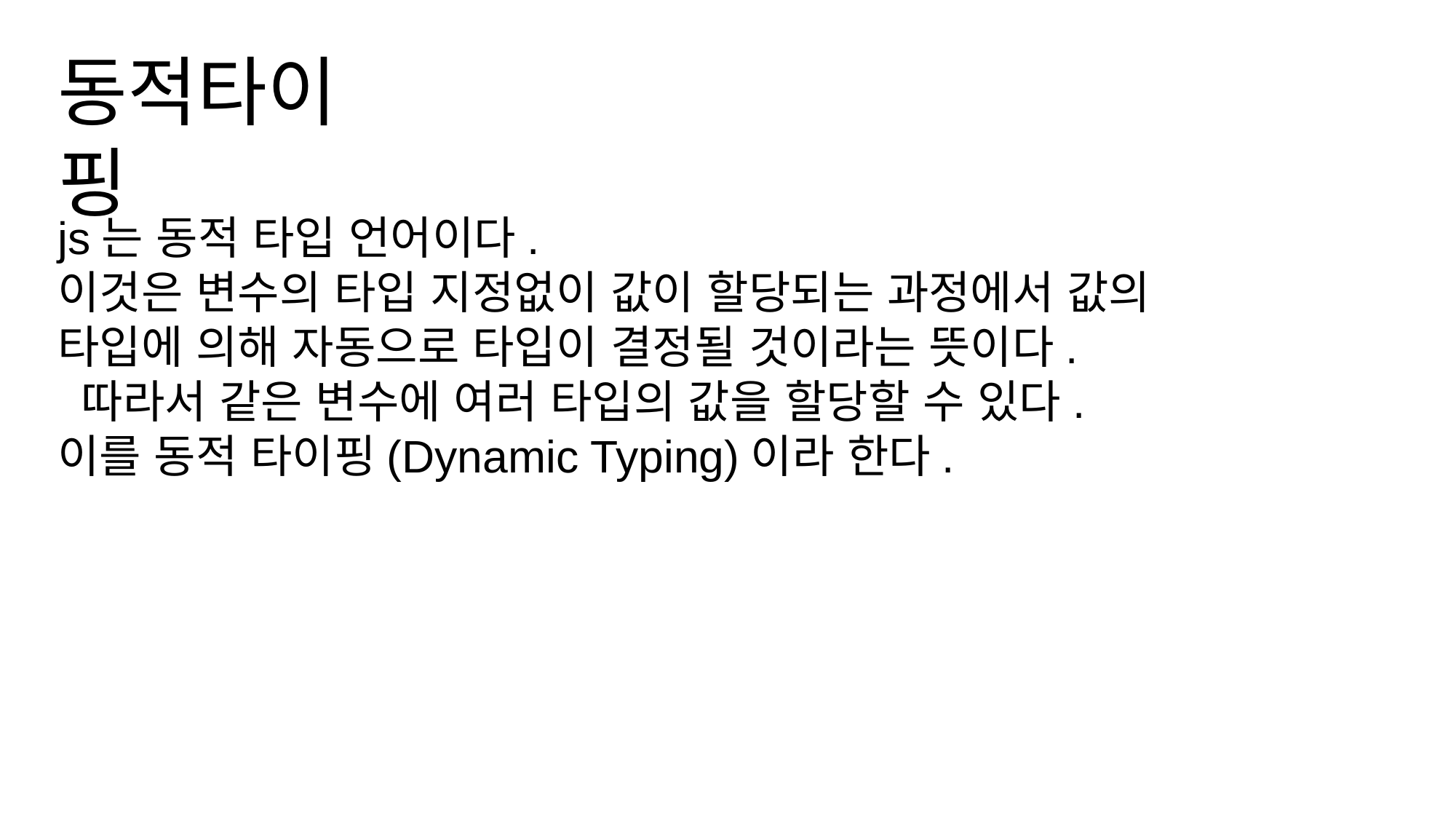

동적타이핑
js는 동적 타입 언어이다.
이것은 변수의 타입 지정없이 값이 할당되는 과정에서 값의 타입에 의해 자동으로 타입이 결정될 것이라는 뜻이다.
 따라서 같은 변수에 여러 타입의 값을 할당할 수 있다.
이를 동적 타이핑(Dynamic Typing)이라 한다.